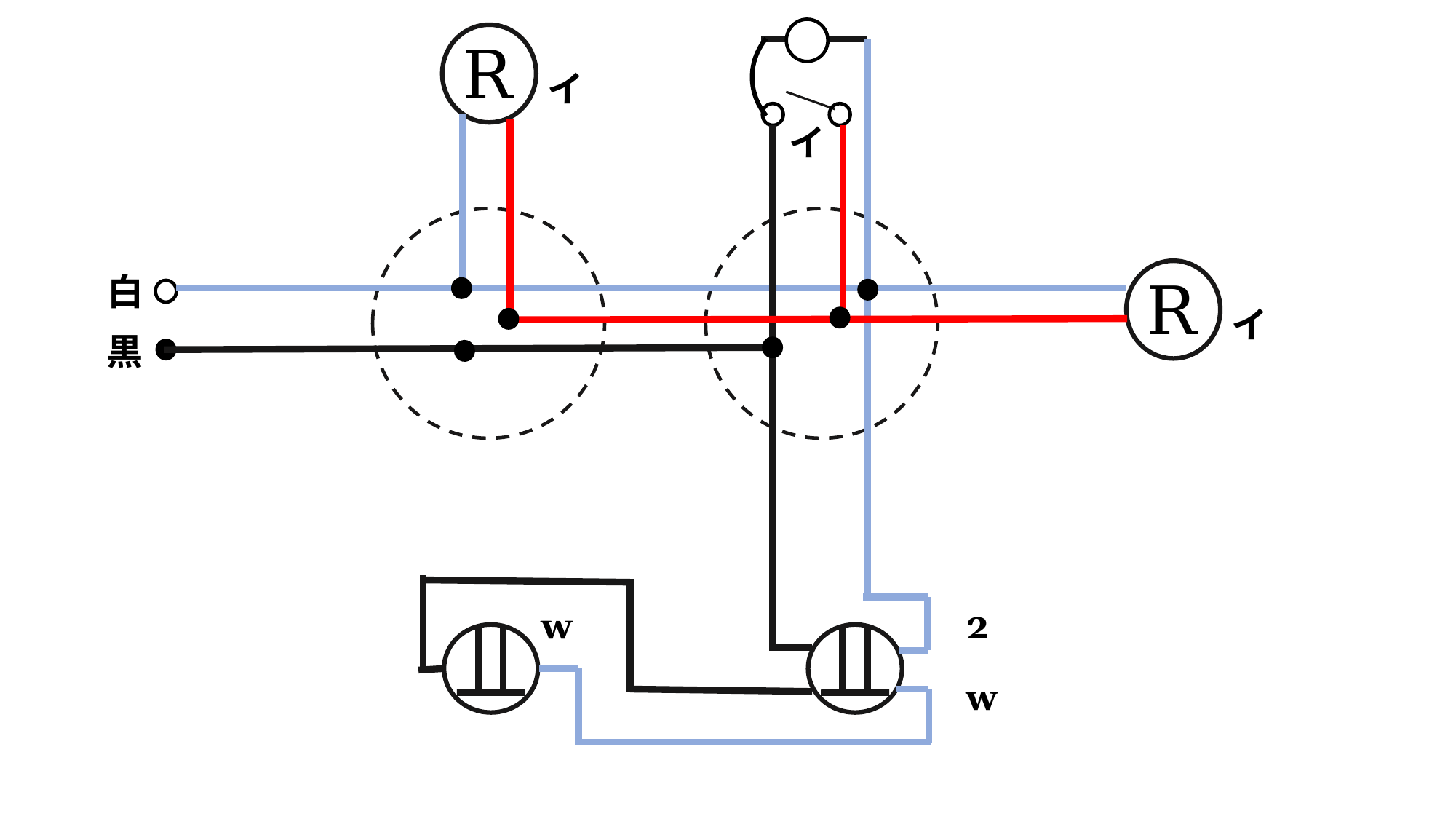

R
イ

イ

R
白

イ

黒

2
w

w